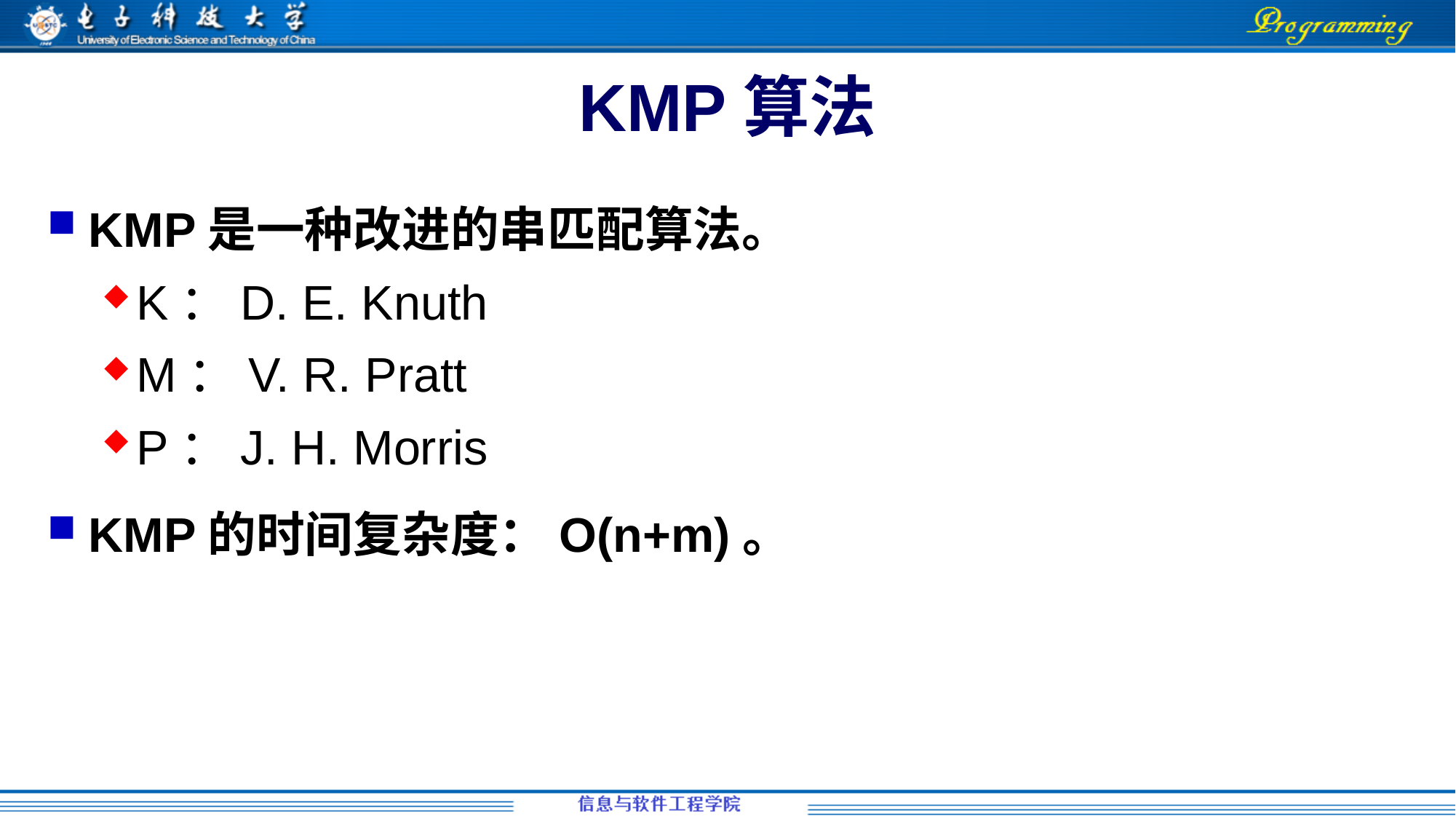

# KMP算法
KMP是一种改进的串匹配算法。
K：D. E. Knuth
M：V. R. Pratt
P：J. H. Morris
KMP的时间复杂度：O(n+m)。